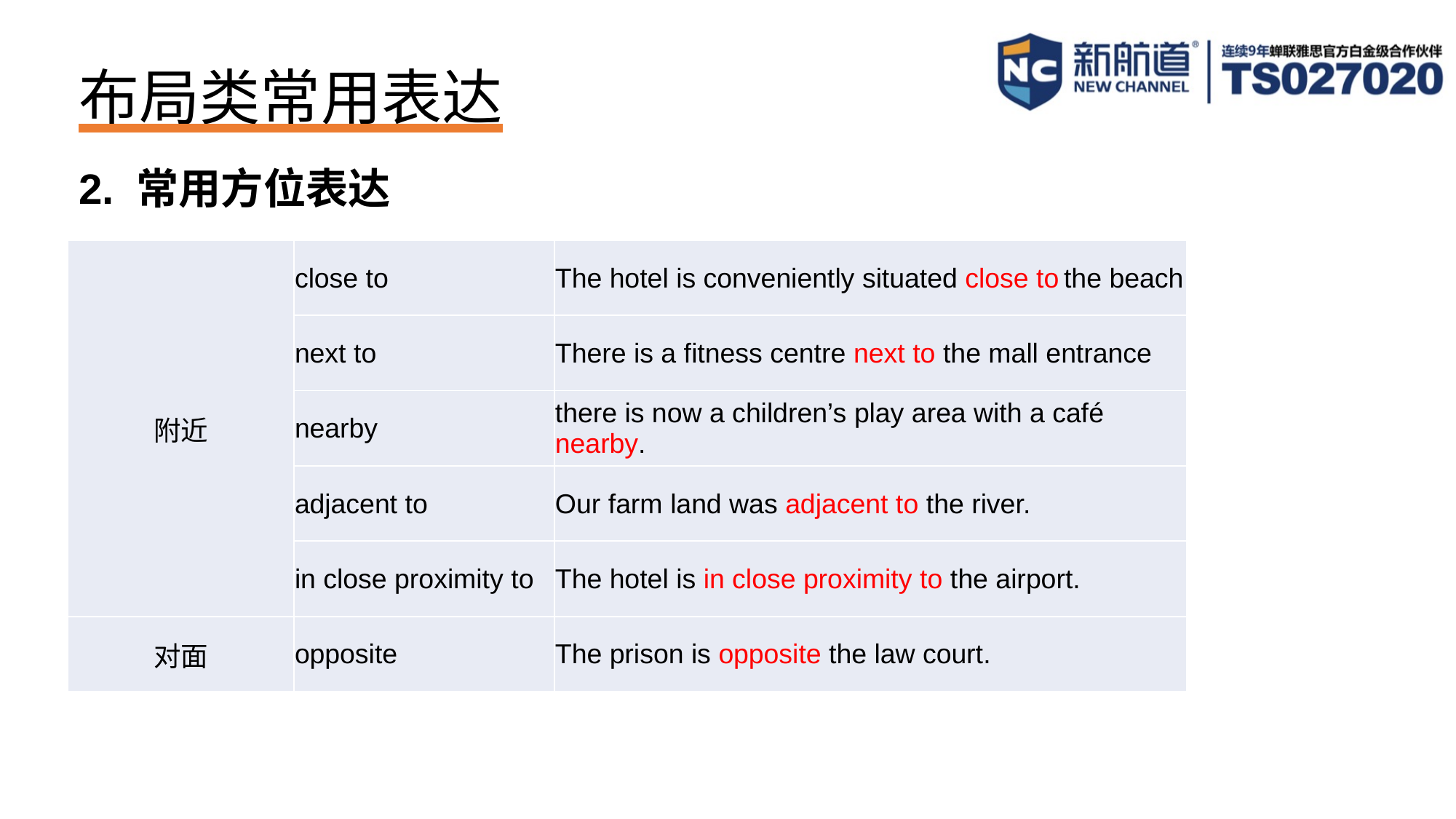

# 布局类常用表达
2. 常用方位表达

| 附近 | close to | The hotel is conveniently situated close to the beach |
| --- | --- | --- |
|  | next to | There is a fitness centre next to the mall entrance |
|  | nearby | there is now a children’s play area with a café nearby. |
|  | adjacent to | Our farm land was adjacent to the river. |
|  | in close proximity to | The hotel is in close proximity to the airport. |
| 对面 | opposite | The prison is opposite the law court. |